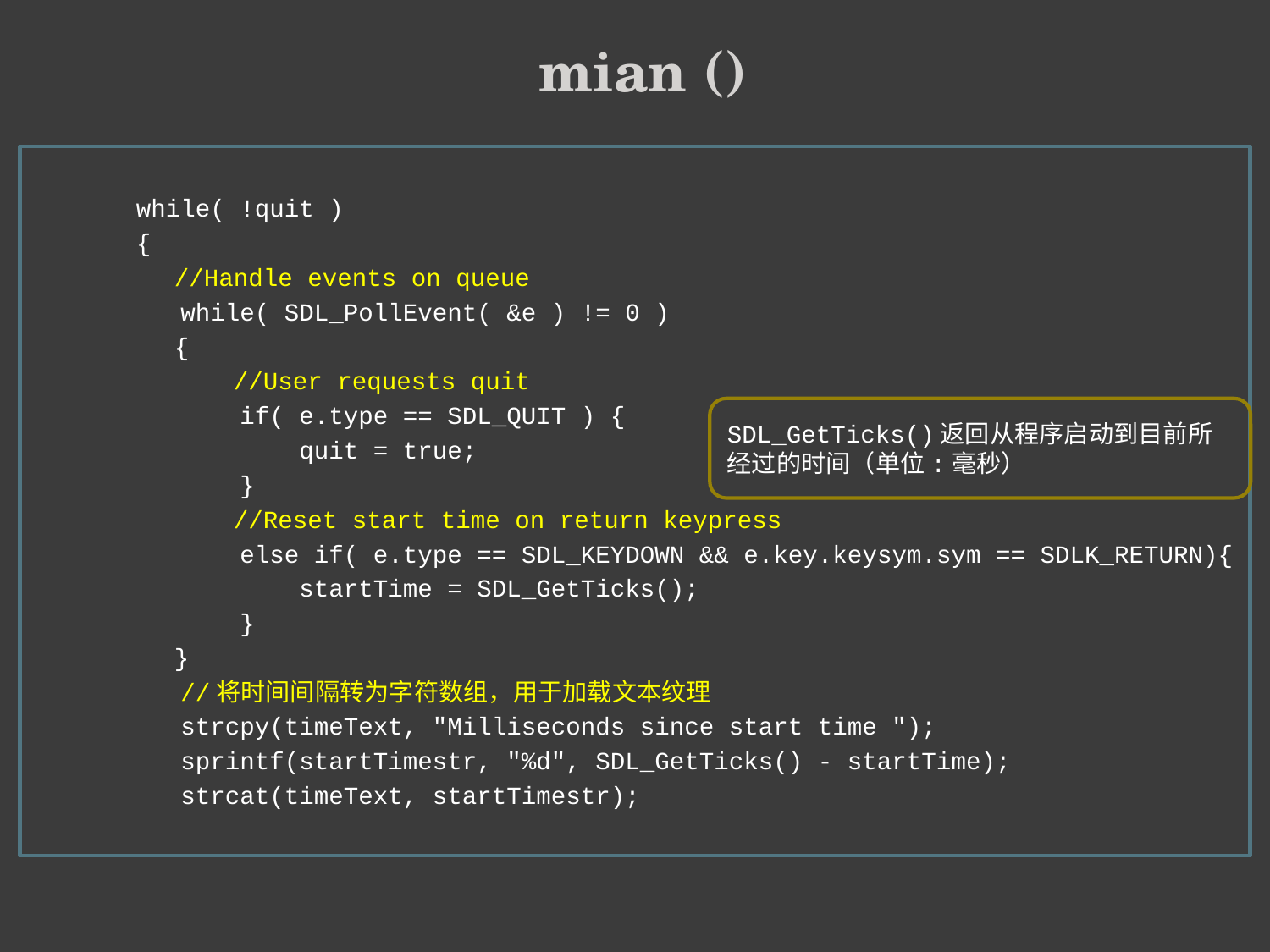

mian ()
       while( !quit )
       {
	 //Handle events on queue
          while( SDL_PollEvent( &e ) != 0 )
	 {
	     //User requests quit
              if( e.type == SDL_QUIT ) {
                  quit = true;
              }
	     //Reset start time on return keypress
              else if( e.type == SDL_KEYDOWN && e.key.keysym.sym == SDLK_RETURN){
                  startTime = SDL_GetTicks();
              }
	 }
          //将时间间隔转为字符数组，用于加载文本纹理
          strcpy(timeText, "Milliseconds since start time ");
          sprintf(startTimestr, "%d", SDL_GetTicks() - startTime);
          strcat(timeText, startTimestr);
SDL_GetTicks()返回从程序启动到目前所经过的时间（单位:毫秒）